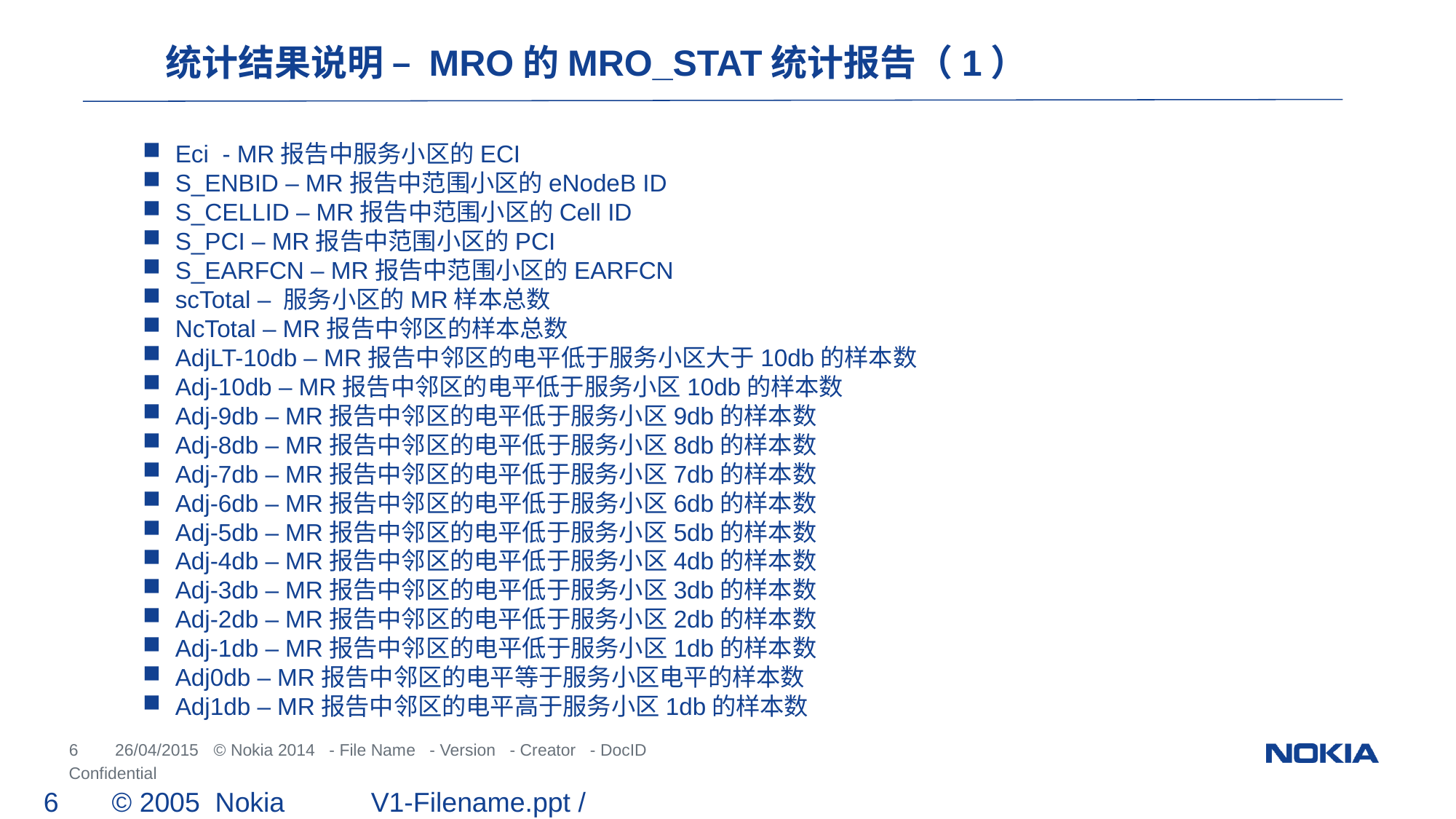

统计结果说明 – MRO的MRO_STAT统计报告（1）
 Eci  - MR报告中服务小区的ECI
 S_ENBID – MR报告中范围小区的eNodeB ID
 S_CELLID – MR报告中范围小区的Cell ID
 S_PCI – MR报告中范围小区的PCI
 S_EARFCN – MR报告中范围小区的EARFCN
 scTotal – 服务小区的MR样本总数
 NcTotal – MR报告中邻区的样本总数
 AdjLT-10db – MR报告中邻区的电平低于服务小区大于10db的样本数
 Adj-10db – MR报告中邻区的电平低于服务小区10db的样本数
 Adj-9db – MR报告中邻区的电平低于服务小区9db的样本数
 Adj-8db – MR报告中邻区的电平低于服务小区8db的样本数
 Adj-7db – MR报告中邻区的电平低于服务小区7db的样本数
 Adj-6db – MR报告中邻区的电平低于服务小区6db的样本数
 Adj-5db – MR报告中邻区的电平低于服务小区5db的样本数
 Adj-4db – MR报告中邻区的电平低于服务小区4db的样本数
 Adj-3db – MR报告中邻区的电平低于服务小区3db的样本数
 Adj-2db – MR报告中邻区的电平低于服务小区2db的样本数
 Adj-1db – MR报告中邻区的电平低于服务小区1db的样本数
 Adj0db – MR报告中邻区的电平等于服务小区电平的样本数
 Adj1db – MR报告中邻区的电平高于服务小区1db的样本数
6       © 2005  Nokia 	V1-Filename.ppt / yyyy-mm-dd / Initials